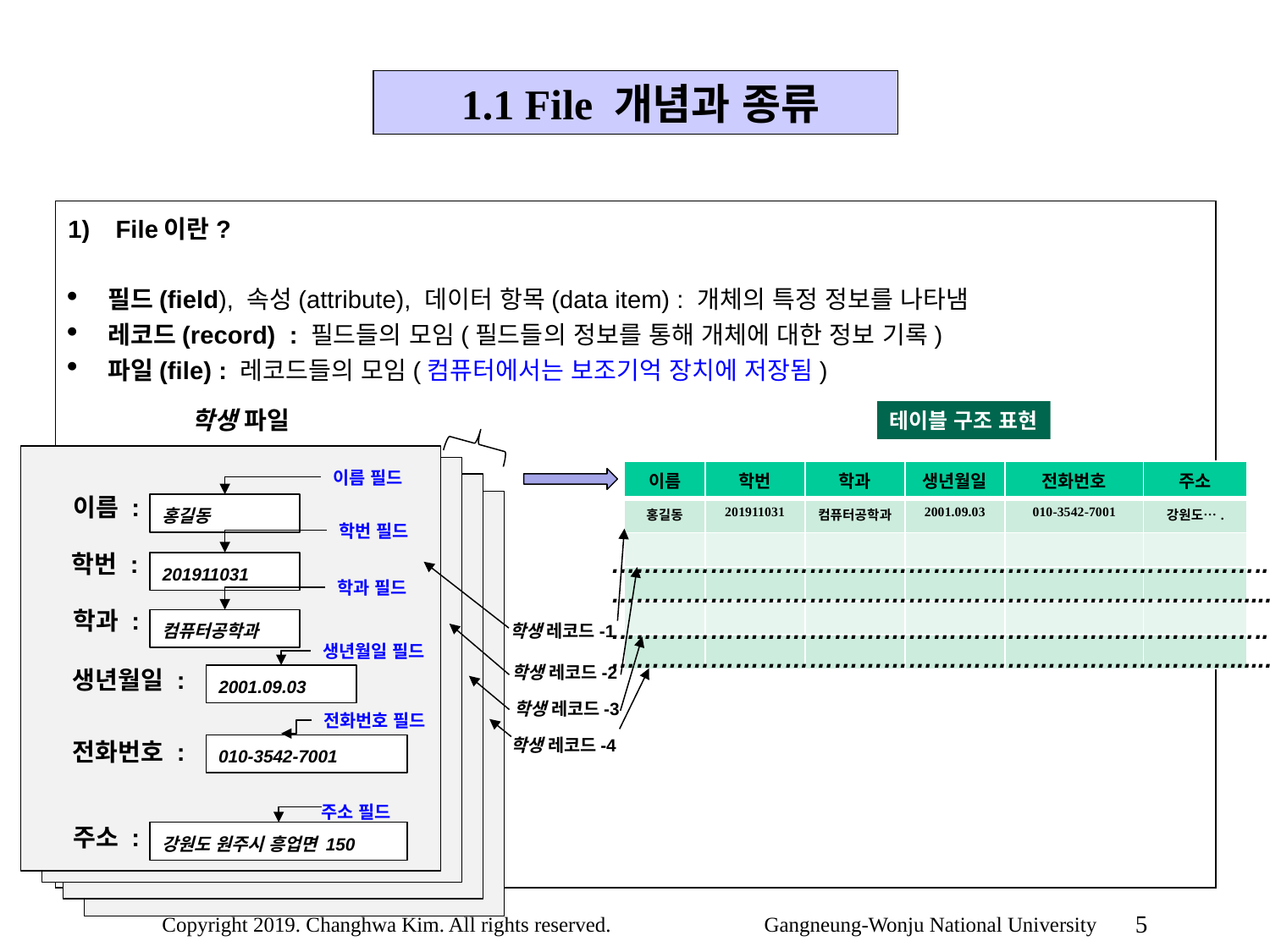

1.1 File 개념과 종류
File이란?

필드(field), 속성(attribute), 데이터 항목(data item) : 개체의 특정 정보를 나타냄
레코드(record)  : 필드들의 모임(필드들의 정보를 통해 개체에 대한 정보 기록)
파일(file) : 레코드들의 모임(컴퓨터에서는 보조기억 장치에 저장됨)

학생 파일
테이블 구조 표현

이름 필드
| 이름 | 학번 | 학과 | 생년월일 | 전화번호 | 주소 |
| --- | --- | --- | --- | --- | --- |
| 홍길동 | 201911031 | 컴퓨터공학과 | 2001.09.03 | 010-3542-7001 | 강원도…. |
|  |  |  |  |  |  |
|  |  |  |  |  |  |
|  |  |  |  |  |  |
|  |  |  |  |  |  |

이름 :

홍길동
학번 필드
학번 :
……………………………………………………………………..
…………………………………………………………………......

201911031
학과 필드
학과 :
……………………………………………………………………..
…………………………………………………………………......

컴퓨터공학과
학생 레코드-1
생년월일 필드
학생 레코드-2
생년월일 :
2001.09.03
학생 레코드-3
전화번호 필드
학생 레코드-4
전화번호 :
010-3542-7001
주소 필드
주소 :
강원도 원주시 흥업면 150
5
Copyright 2019. Changhwa Kim. All rights reserved.                             Gangneung-Wonju National University